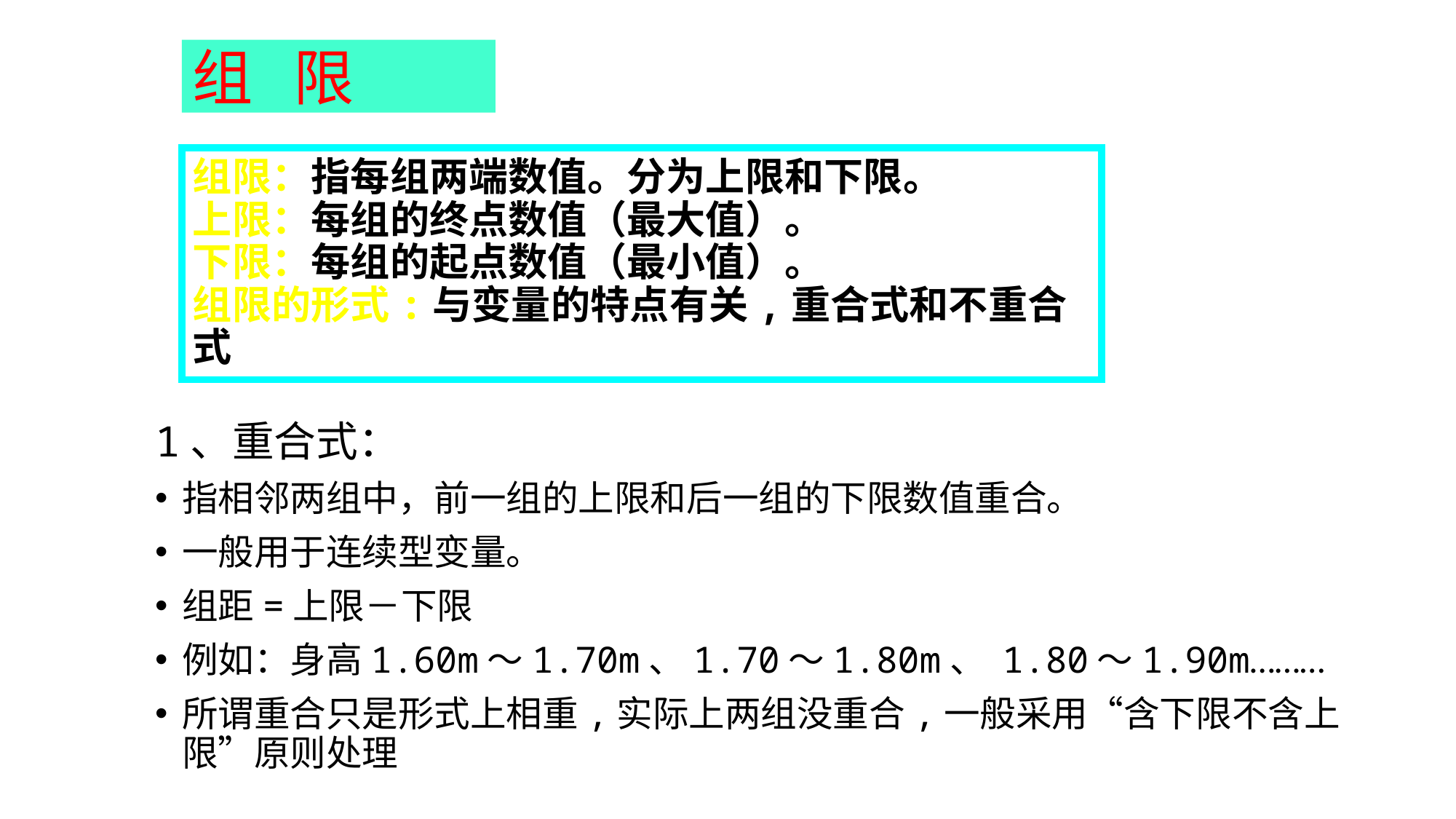

组   限
# 组限：指每组两端数值。分为上限和下限。 上限：每组的终点数值（最大值）。 下限：每组的起点数值（最小值）。 组限的形式:与变量的特点有关,重合式和不重合式
1、重合式：
指相邻两组中，前一组的上限和后一组的下限数值重合。
一般用于连续型变量。
组距=上限－下限
例如：身高1.60m～1.70m、1.70～1.80m、 1.80～1.90m………
所谓重合只是形式上相重,实际上两组没重合,一般采用“含下限不含上限”原则处理